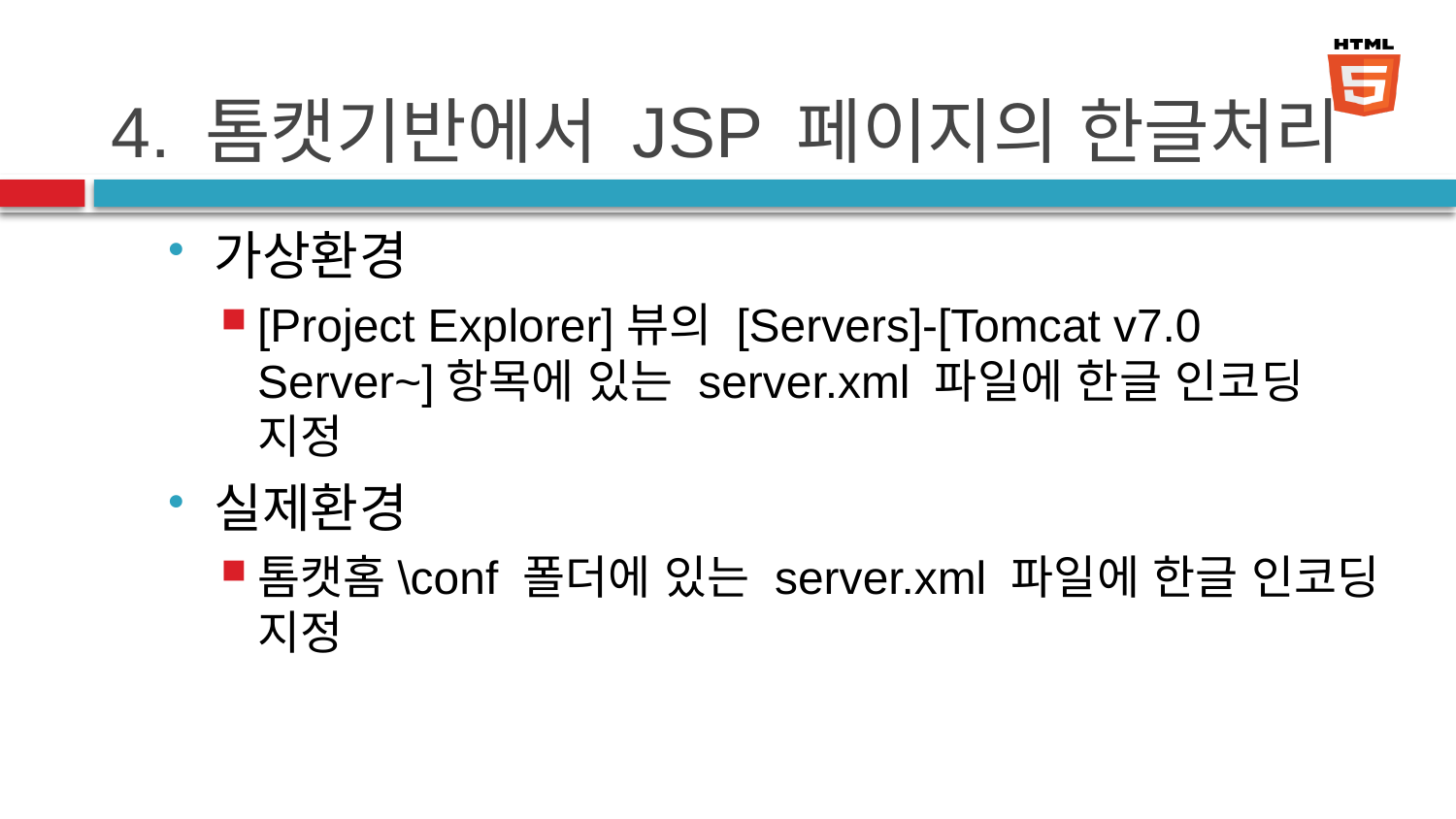

# 4. 톰캣기반에서 JSP 페이지의 한글처리
가상환경
[Project Explorer]뷰의 [Servers]-[Tomcat v7.0 Server~]항목에 있는 server.xml 파일에 한글 인코딩 지정
실제환경
톰캣홈\conf 폴더에 있는 server.xml 파일에 한글 인코딩 지정